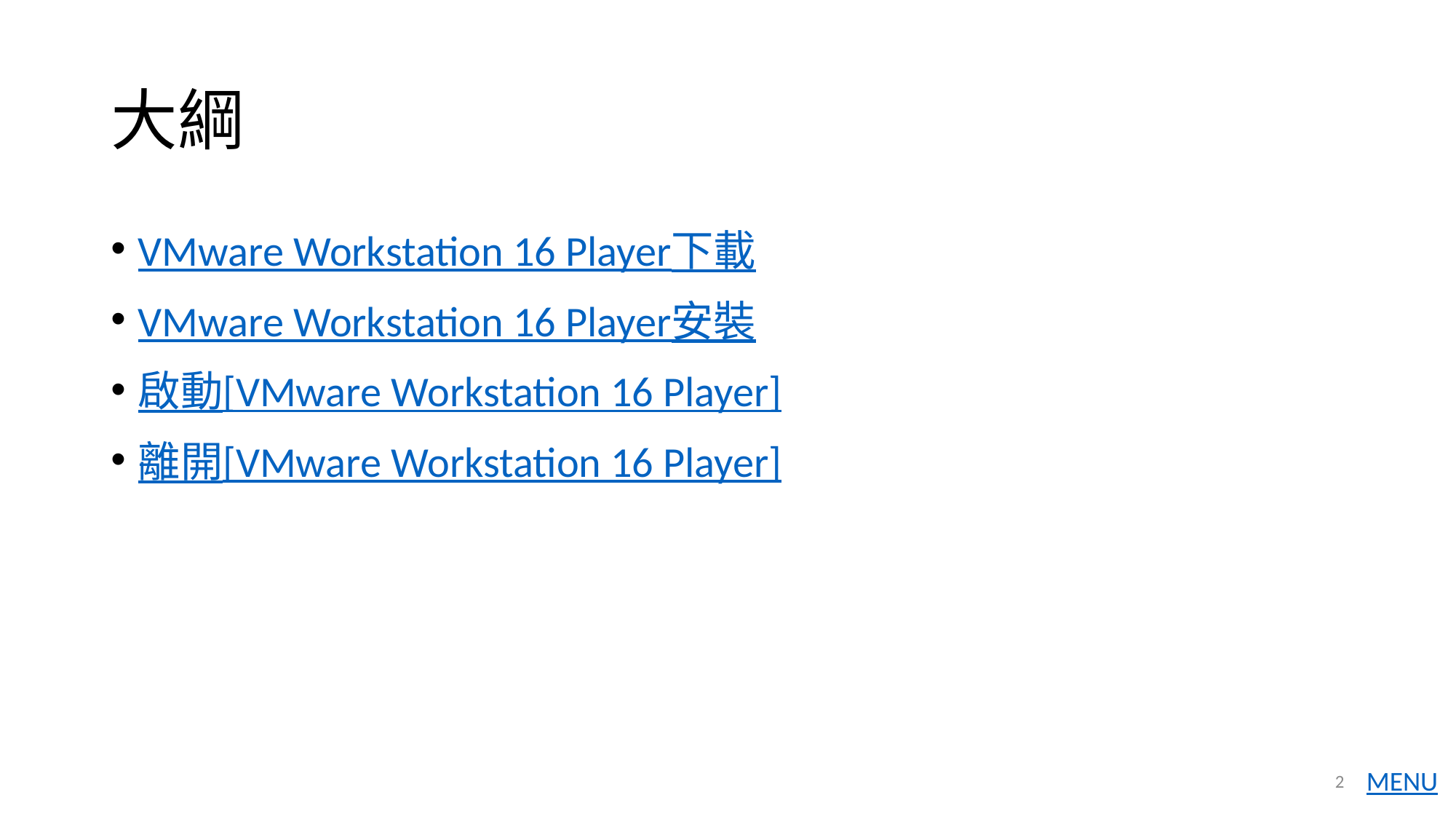

# 大綱
VMware Workstation 16 Player下載
VMware Workstation 16 Player安裝
啟動[VMware Workstation 16 Player]
離開[VMware Workstation 16 Player]
2